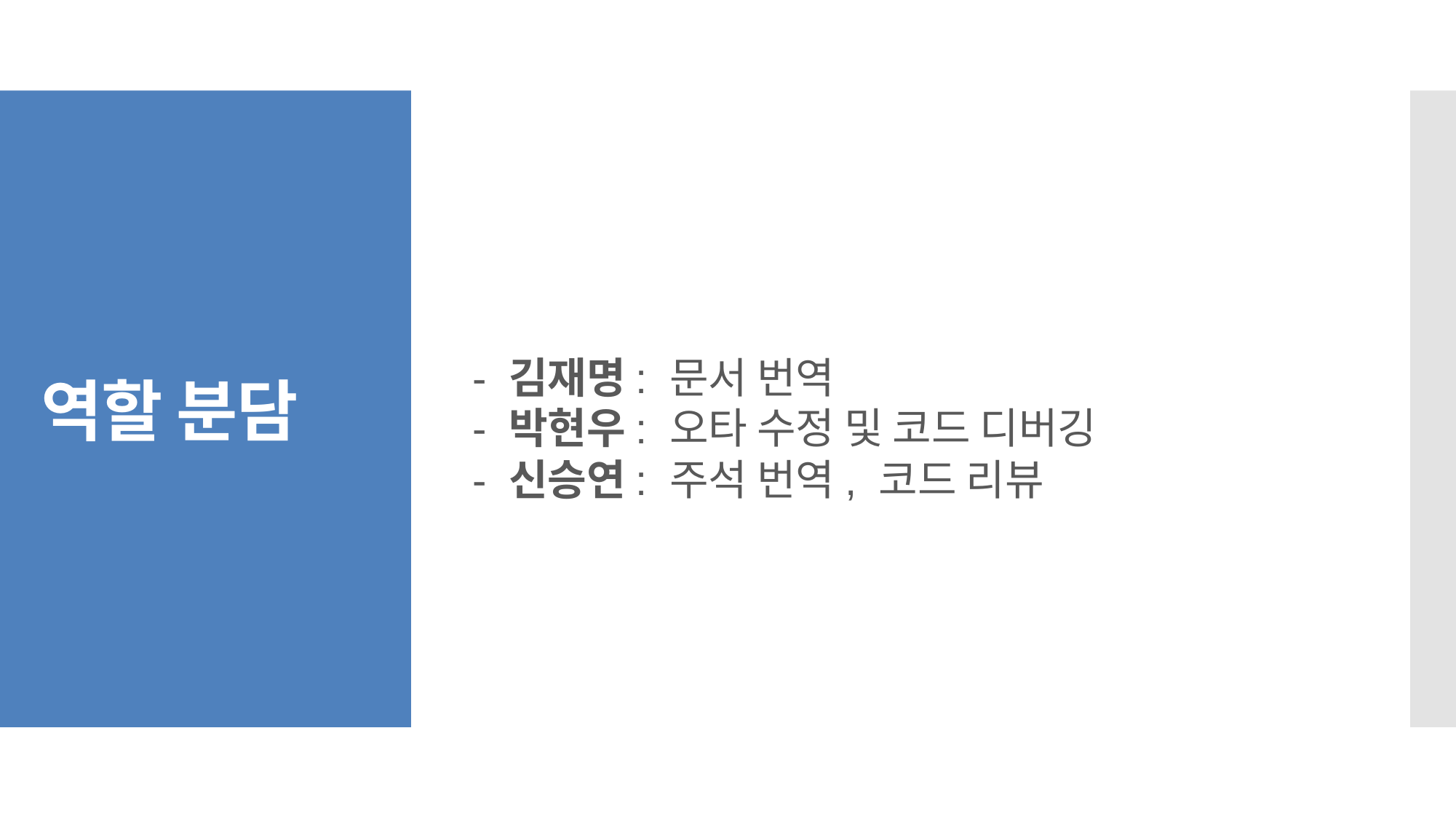

- 김재명: 문서 번역
- 박현우: 오타 수정 및 코드 디버깅
- 신승연: 주석 번역, 코드 리뷰

역할 분담